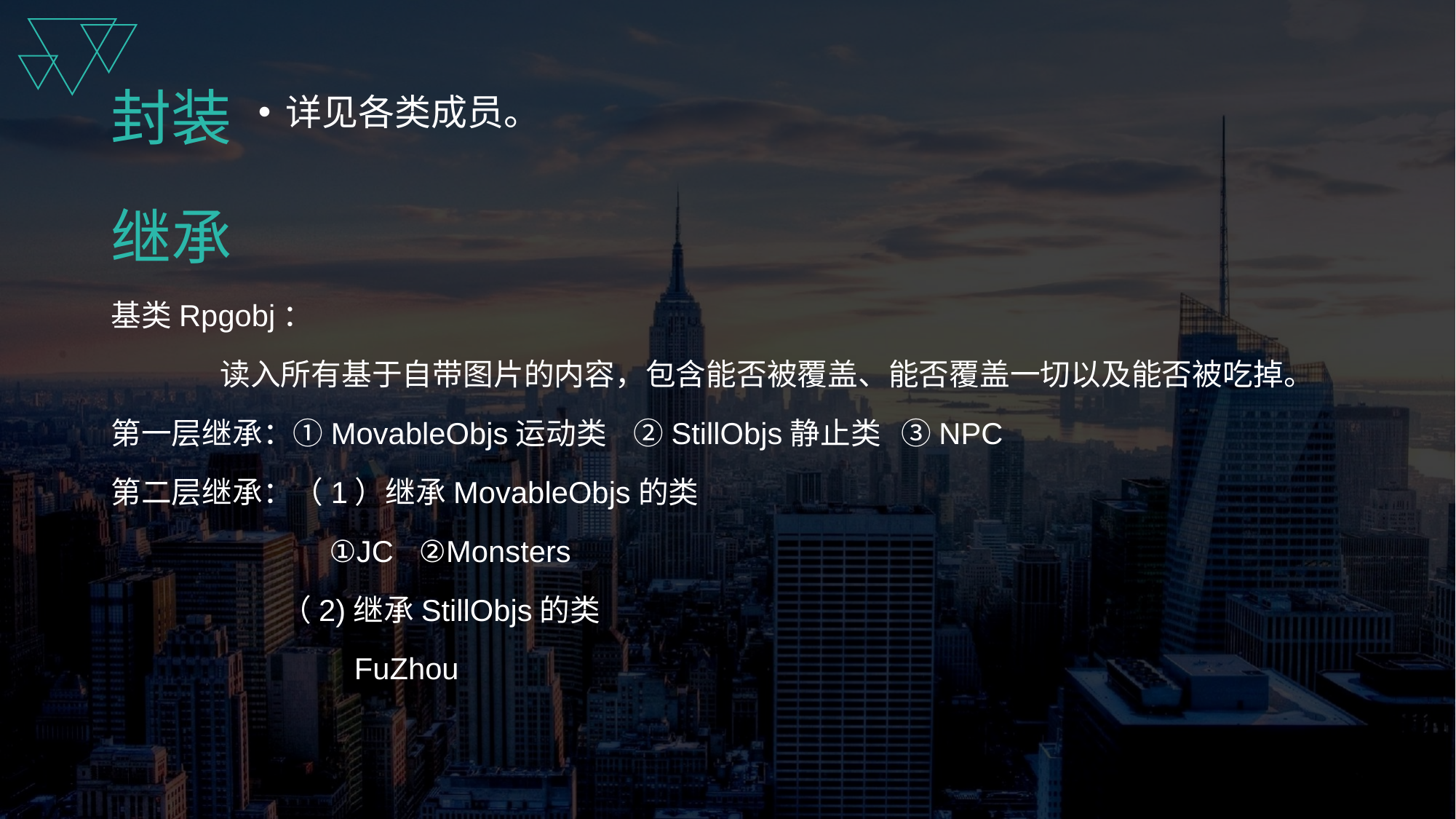

封装
详见各类成员。
# 继承
基类Rpgobj：
	读入所有基于自带图片的内容，包含能否被覆盖、能否覆盖一切以及能否被吃掉。
第一层继承：①MovableObjs运动类    ②StillObjs静止类   ③NPC
第二层继承：（1）继承MovableObjs的类
		①JC   ②Monsters
	        （2)继承StillObjs的类
		   FuZhou